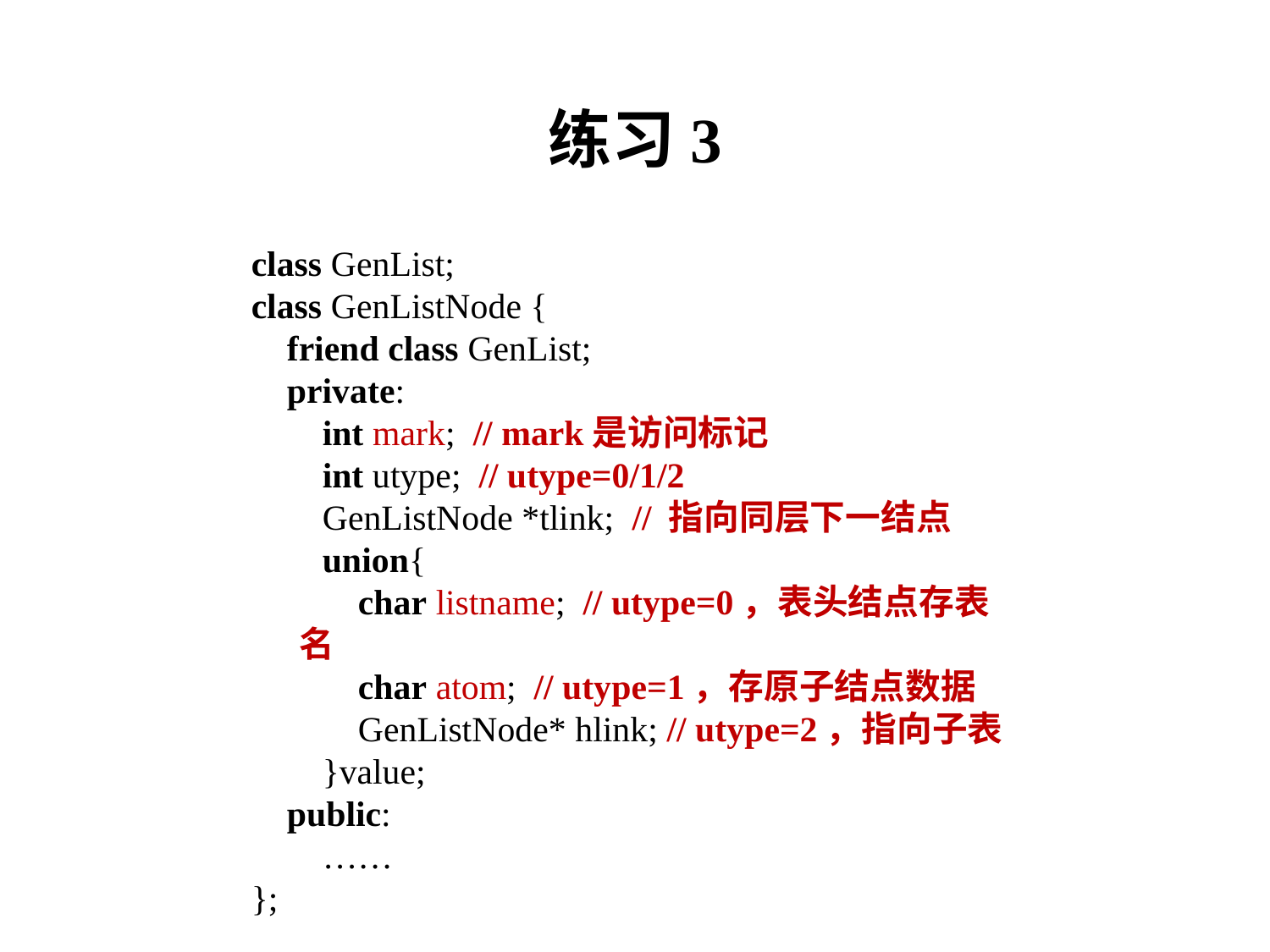

# 练习3
class GenList;
class GenListNode {
    friend class GenList;
    private:
        int mark;  // mark是访问标记
        int utype;  // utype=0/1/2
        GenListNode *tlink;  // 指向同层下一结点
        union{
            char listname;  // utype=0，表头结点存表名
            char atom;  // utype=1，存原子结点数据
            GenListNode* hlink; // utype=2，指向子表
        }value;
    public:
        ……
};